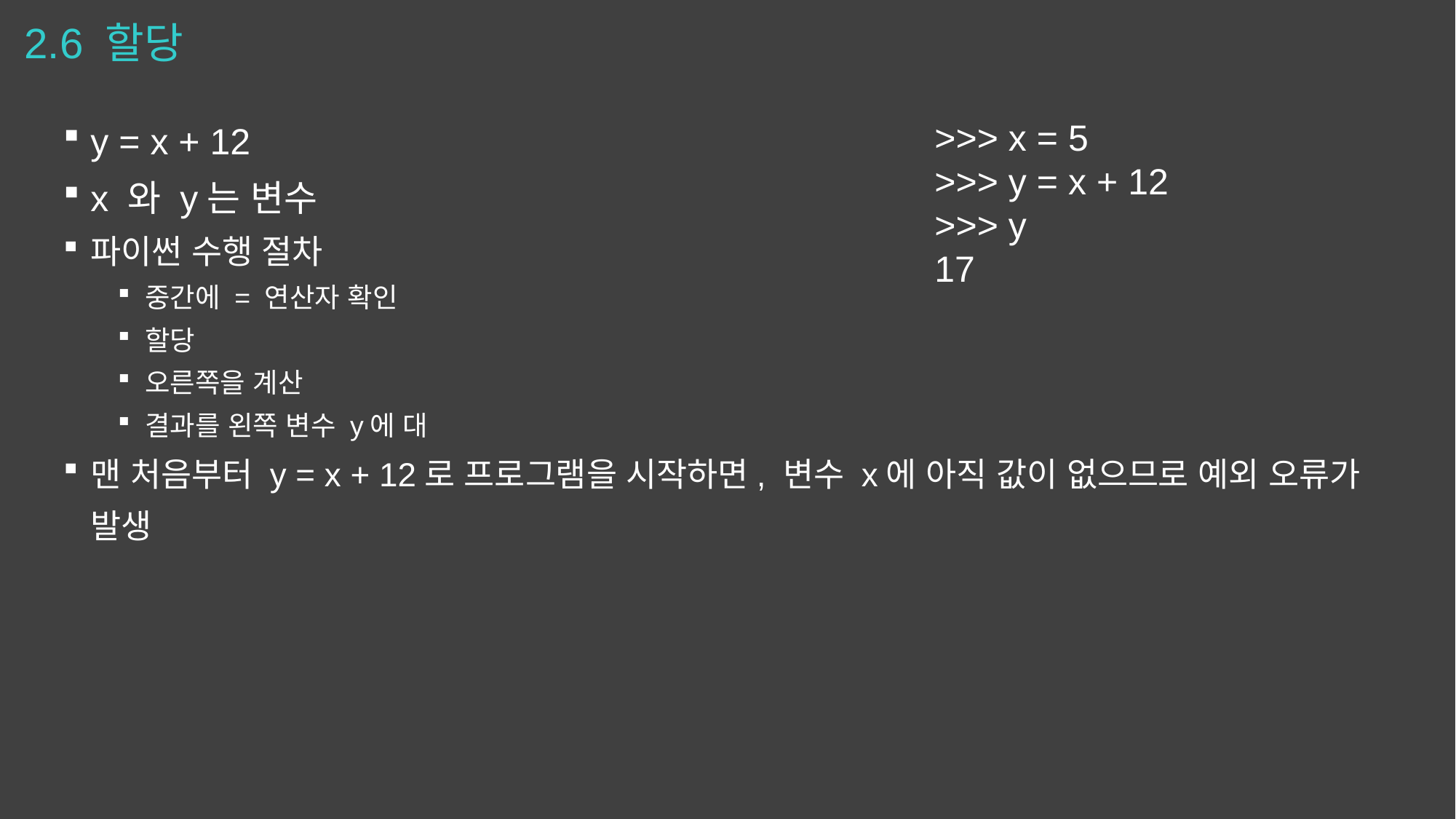

# 2.6 할당
y = x + 12
x 와 y는 변수
파이썬 수행 절차
중간에 = 연산자 확인
할당
오른쪽을 계산
결과를 왼쪽 변수 y에 대
맨 처음부터 y = x + 12로 프로그램을 시작하면, 변수 x에 아직 값이 없으므로 예외 오류가 발생
>>> x = 5
>>> y = x + 12
>>> y
17